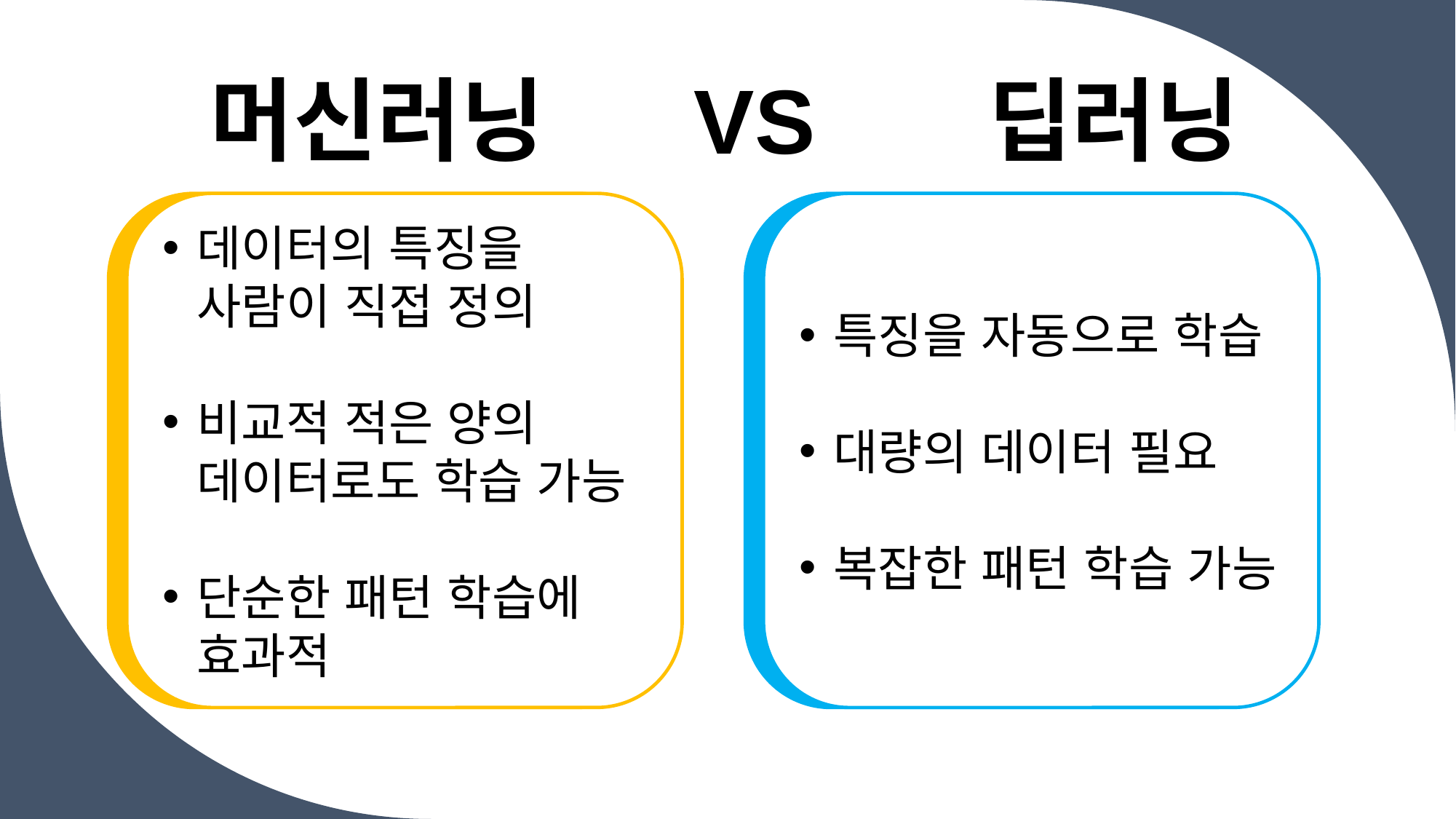

# 머신러닝     VS      딥러닝
특징을 자동으로 학습
대량의 데이터 필요
복잡한 패턴 학습 가능

데이터의 특징을
사람이 직접 정의
비교적 적은 양의
데이터로도 학습 가능
단순한 패턴 학습에 효과적